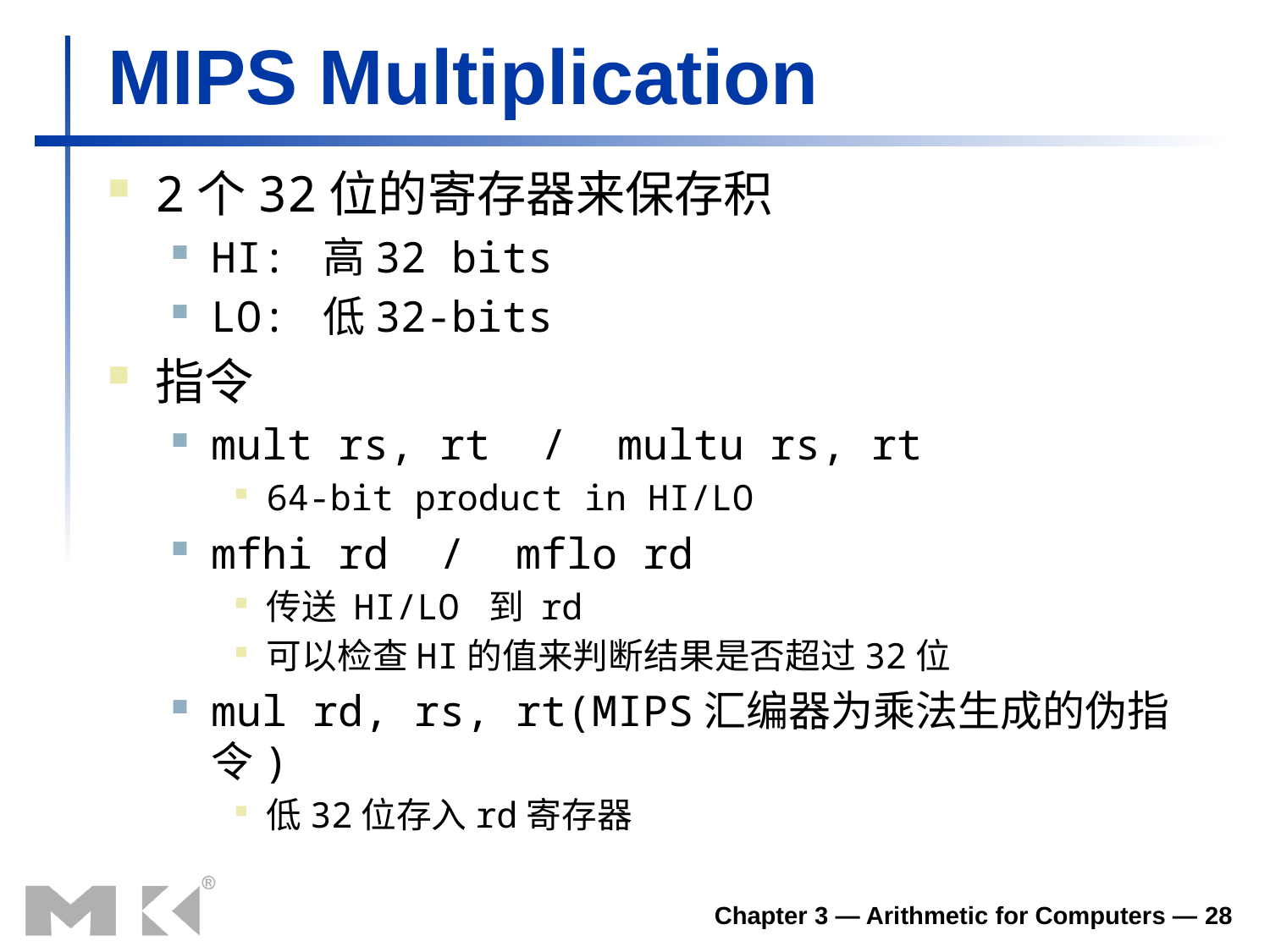

# MIPS Multiplication
2个32位的寄存器来保存积
HI: 高32 bits
LO: 低32-bits
指令
mult rs, rt  /  multu rs, rt
64-bit product in HI/LO
mfhi rd  /  mflo rd
传送 HI/LO 到 rd
可以检查HI的值来判断结果是否超过32位
mul rd, rs, rt(MIPS汇编器为乘法生成的伪指令)
低32位存入rd寄存器
Chapter 3 — Arithmetic for Computers — 28